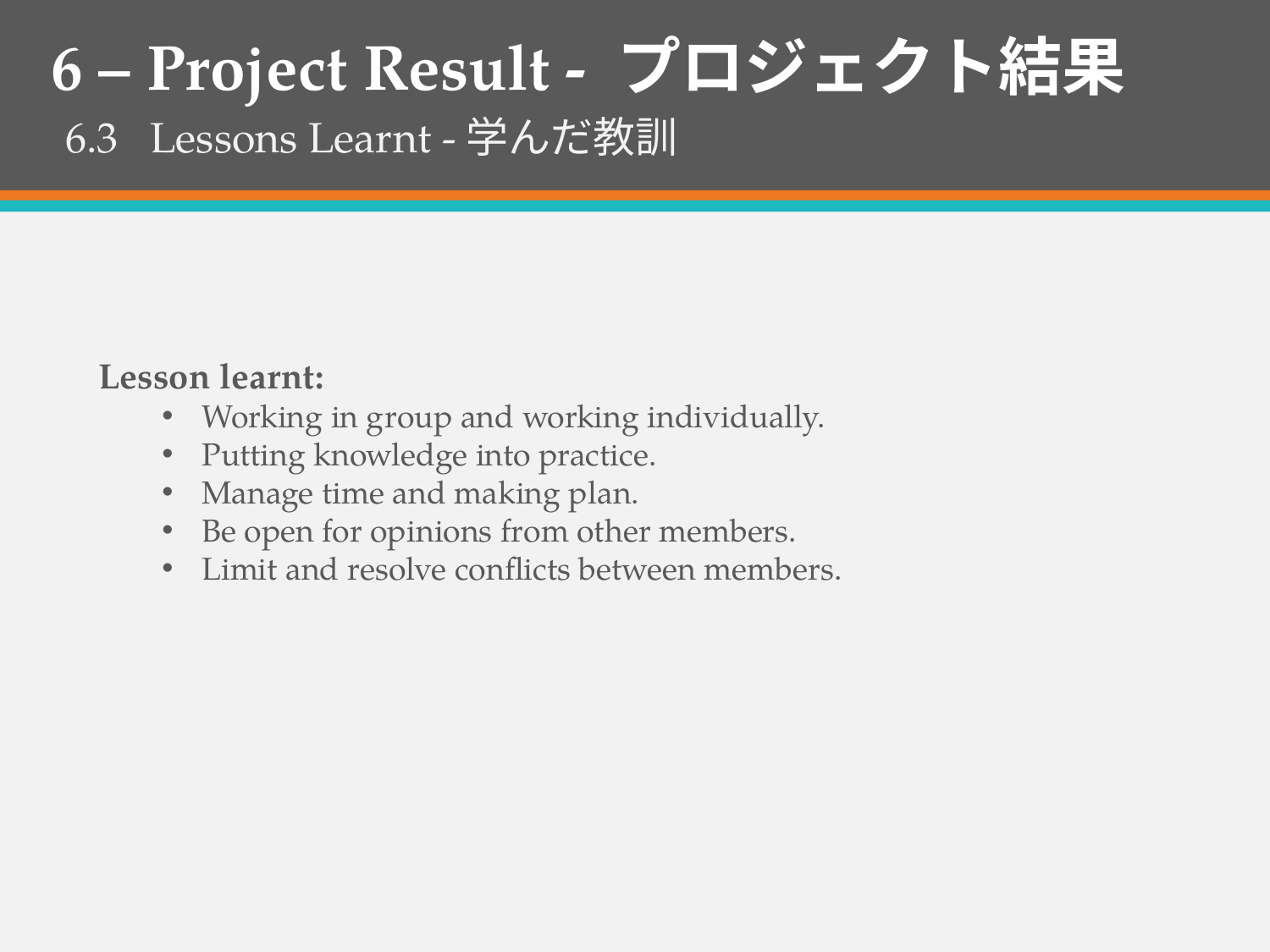

6 – Project Result - プロジェクト結果
6.3   Lessons Learnt -学んだ教訓
Lesson learnt:
Working in group and working individually.
Putting knowledge into practice.
Manage time and making plan.
Be open for opinions from other members.
Limit and resolve conflicts between members.